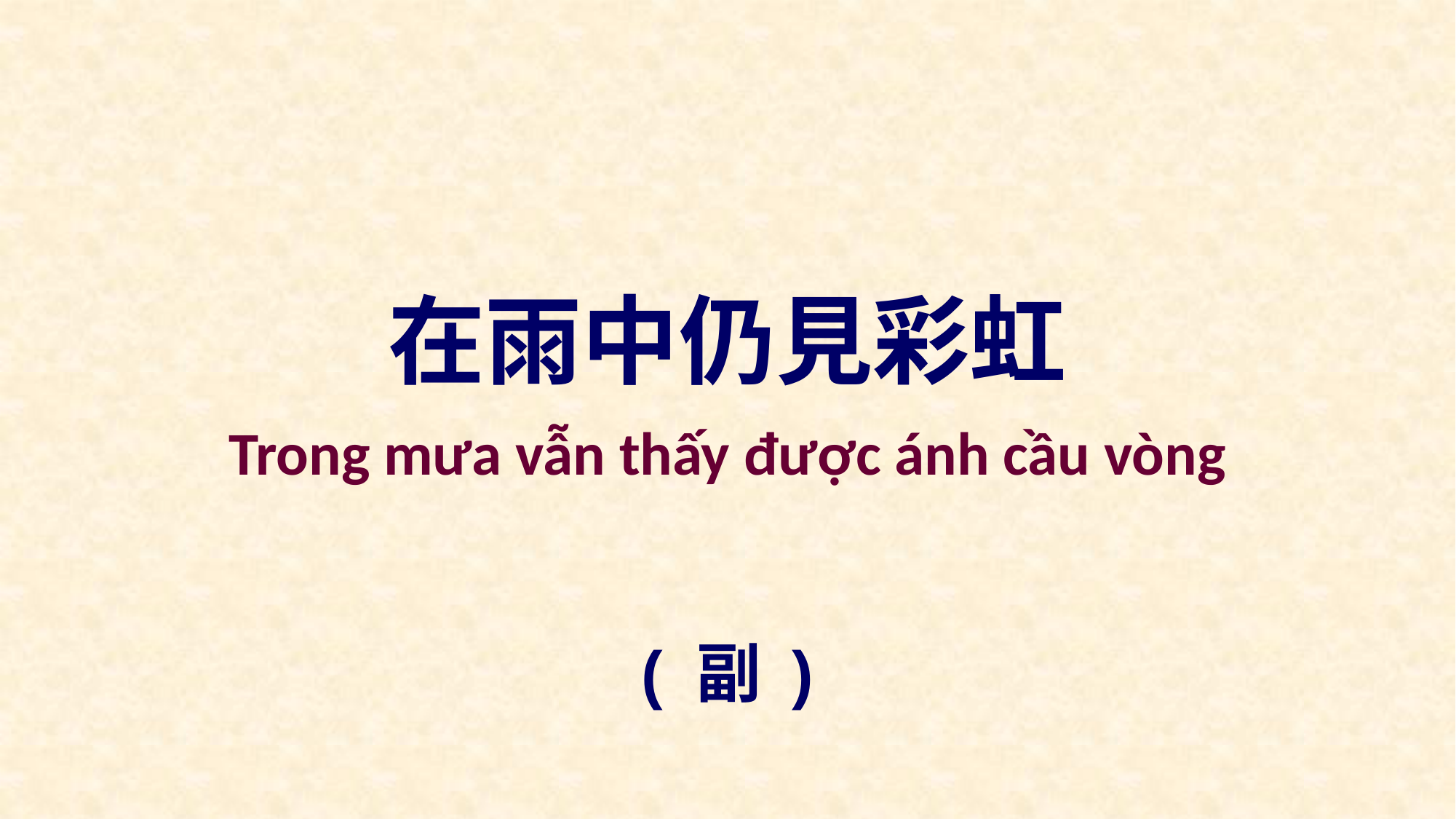

在雨中仍見彩虹
Trong mưa vẫn thấy được ánh cầu vòng
( 副 )